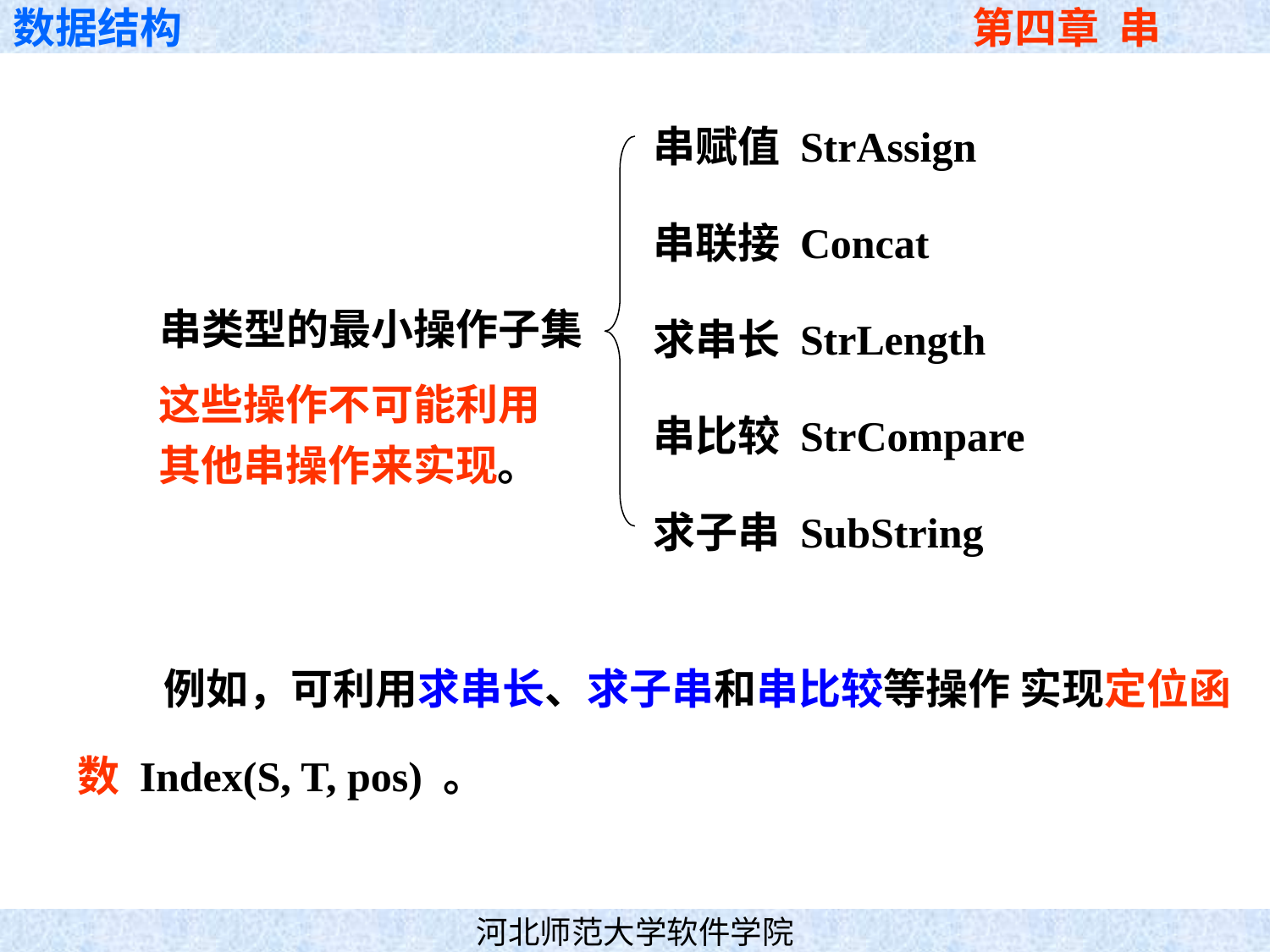

串赋值 StrAssign
串联接 Concat
求串长 StrLength
串比较 StrCompare
求子串 SubString

串类型的最小操作子集
这些操作不可能利用
其他串操作来实现。
        例如，可利用求串长、求子串和串比较等操作 实现定位函数 Index(S, T, pos) 。